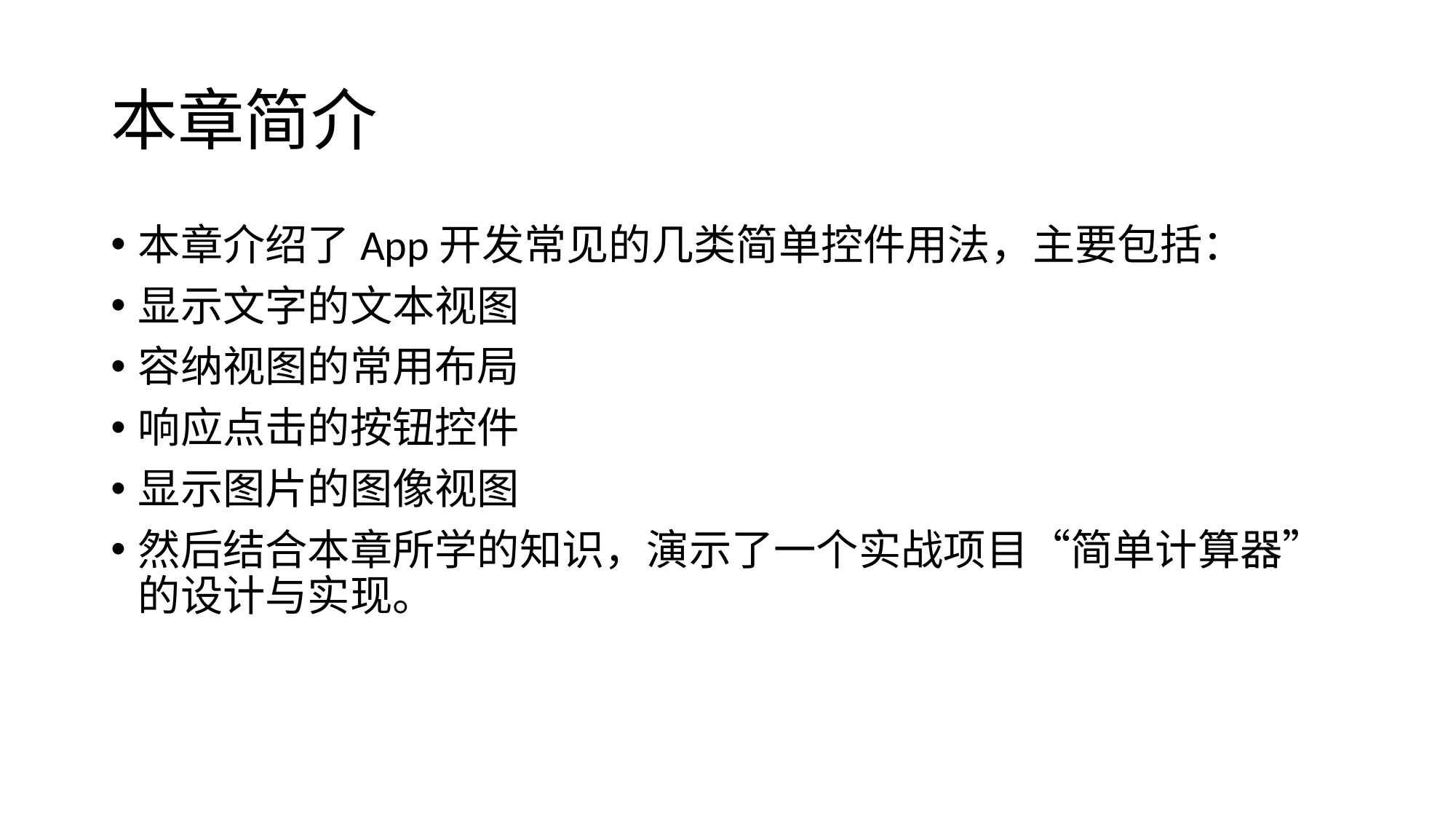

# 本章简介
本章介绍了App开发常见的几类简单控件用法，主要包括：
显示文字的文本视图
容纳视图的常用布局
响应点击的按钮控件
显示图片的图像视图
然后结合本章所学的知识，演示了一个实战项目“简单计算器”的设计与实现。